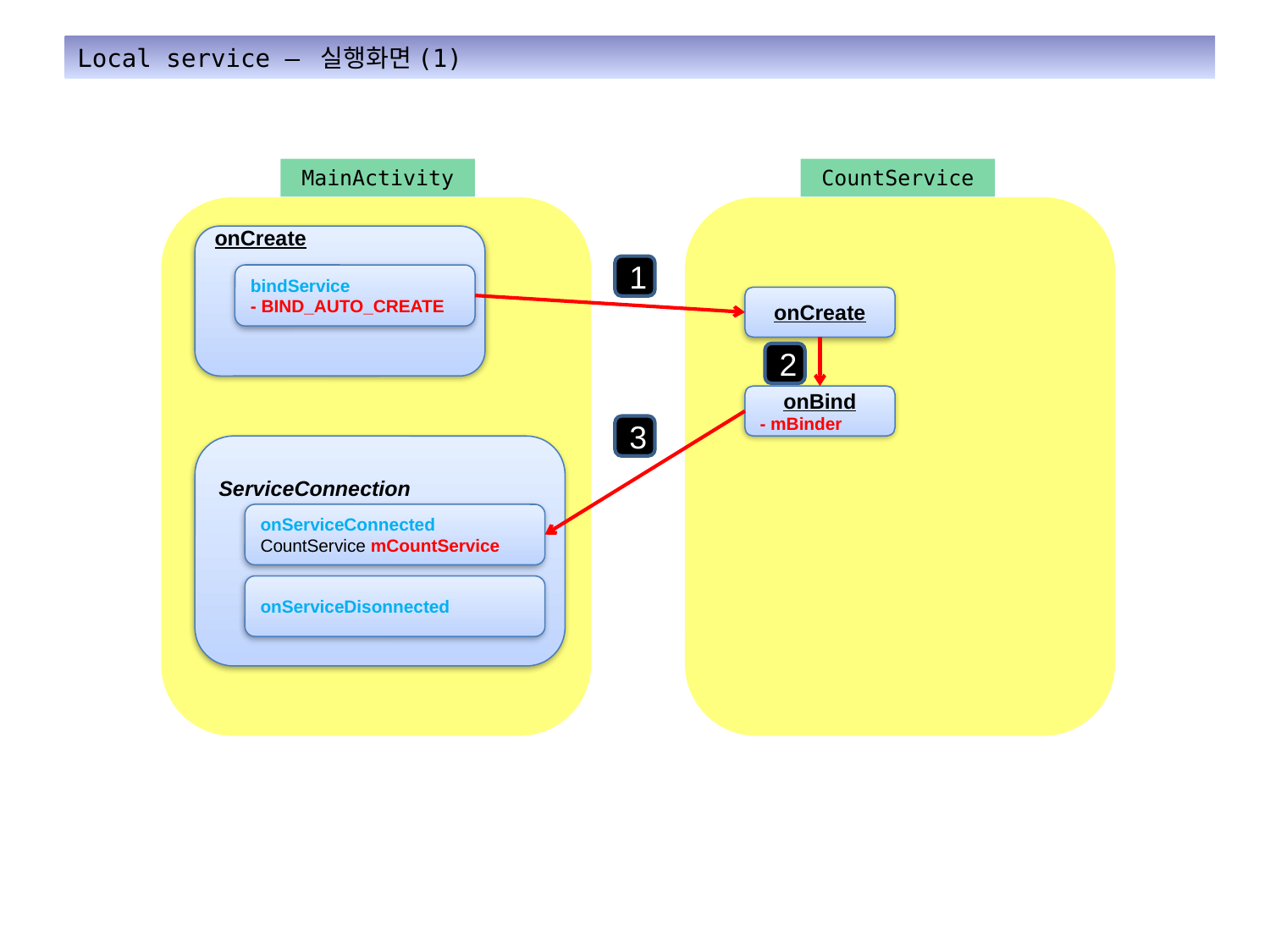

Local service – 실행화면(1)
MainActivity
CountService

onCreate

1
bindService
- BIND_AUTO_CREATE
onCreate
2
onBind
- mBinder
3
ServiceConnection

onServiceConnected
CountService mCountService
onServiceDisonnected